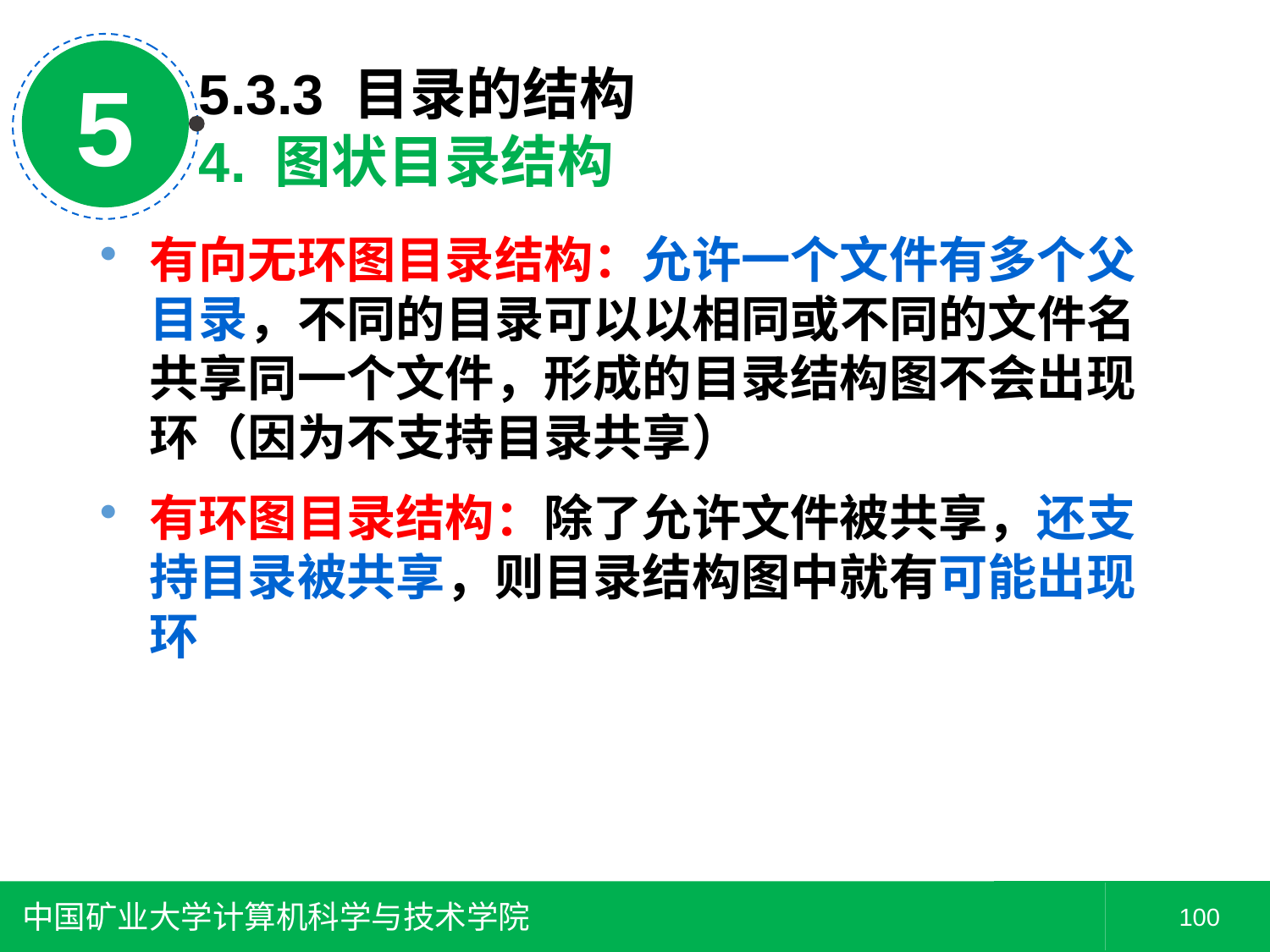

5
5.3.3 目录的结构
4. 图状目录结构

有向无环图目录结构：允许一个文件有多个父目录，不同的目录可以以相同或不同的文件名共享同一个文件，形成的目录结构图不会出现环（因为不支持目录共享）
有环图目录结构：除了允许文件被共享，还支持目录被共享，则目录结构图中就有可能出现环